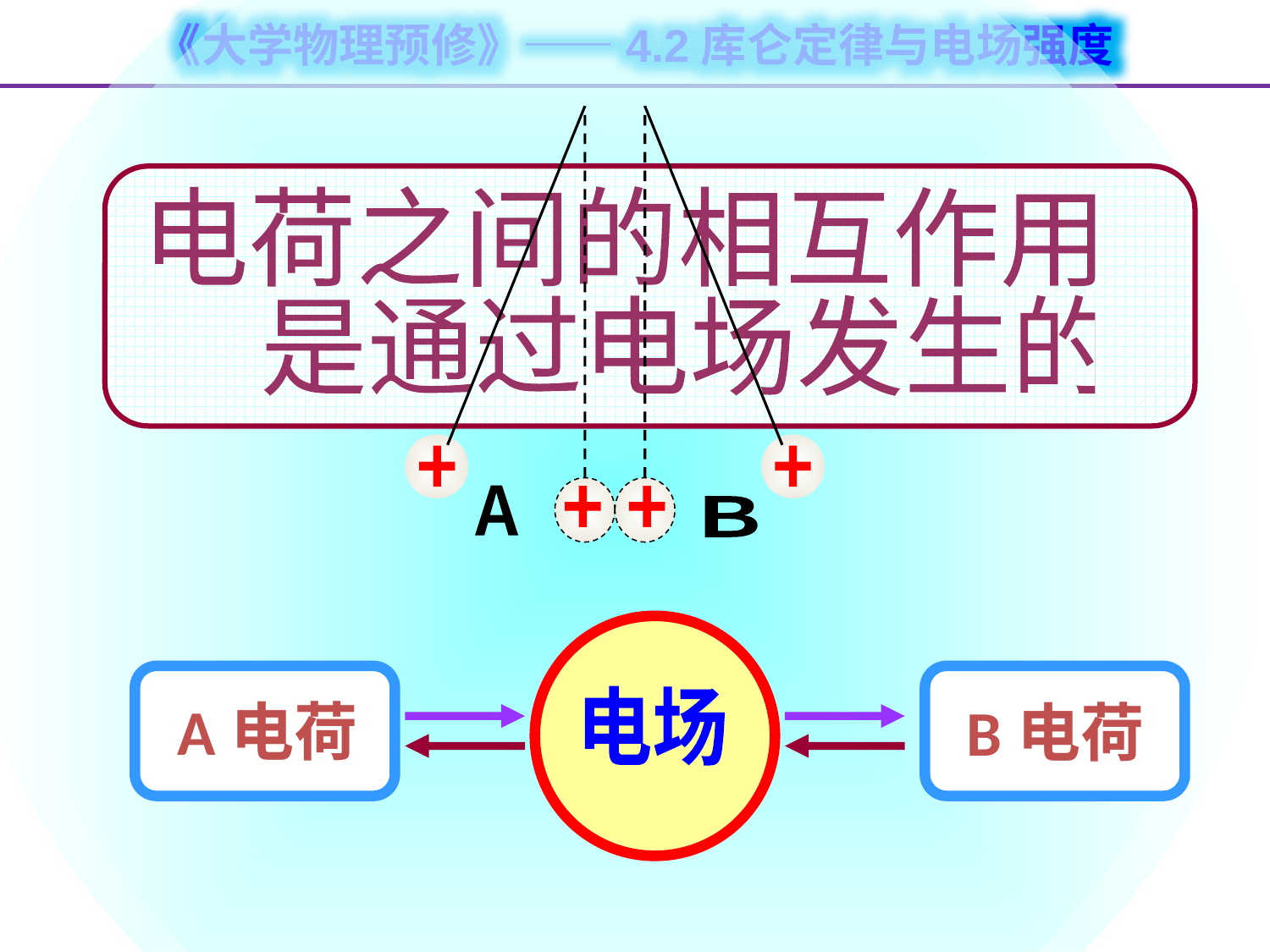

电荷之间的相互作用
   是通过电场发生的
+
+
Ａ
+
+
Ｂ

电场

A电荷
B电荷